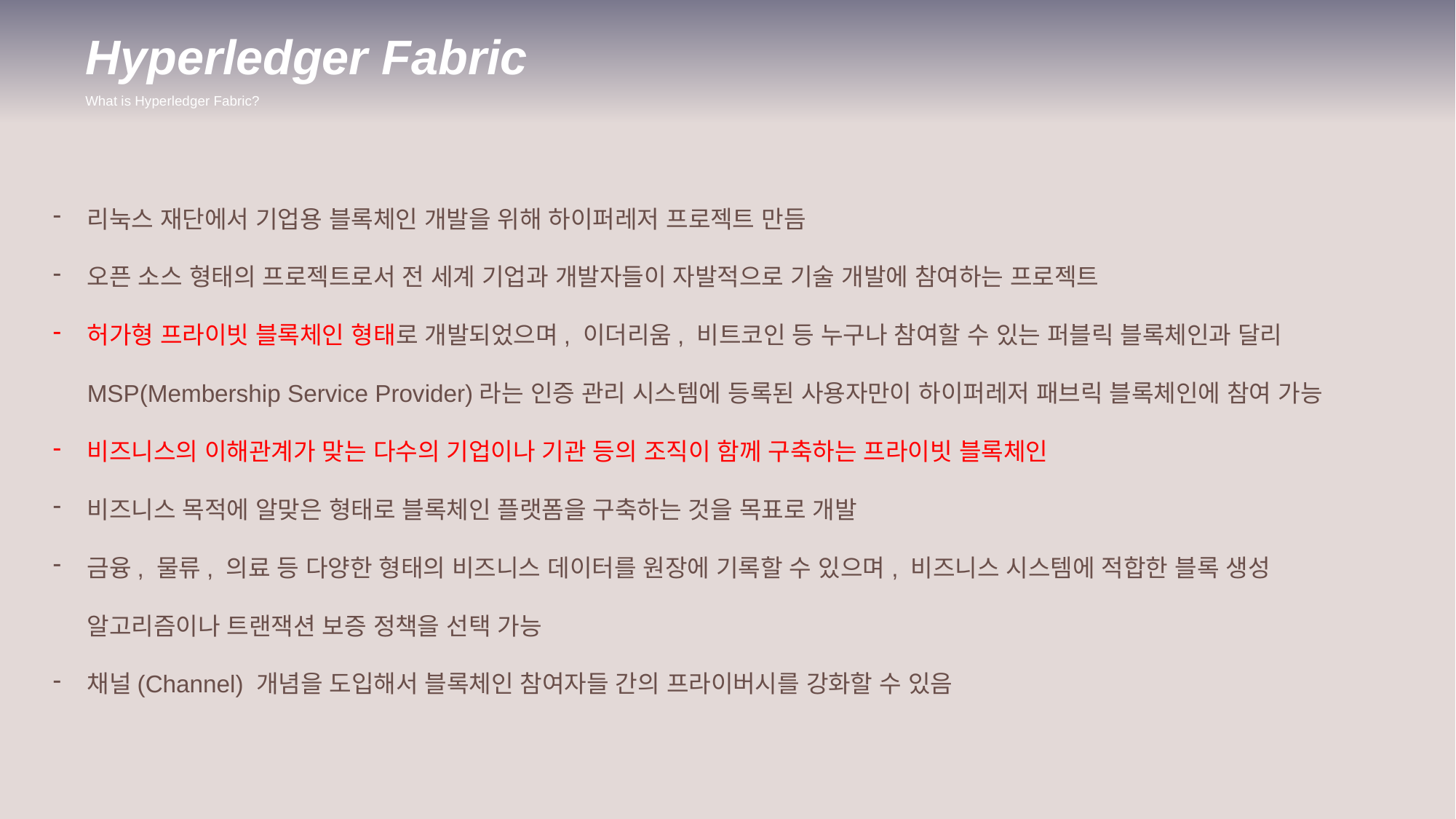

Hyperledger Fabric
What is Hyperledger Fabric?
리눅스 재단에서 기업용 블록체인 개발을 위해 하이퍼레저 프로젝트 만듬
오픈 소스 형태의 프로젝트로서 전 세계 기업과 개발자들이 자발적으로 기술 개발에 참여하는 프로젝트
허가형 프라이빗 블록체인 형태로 개발되었으며, 이더리움, 비트코인 등 누구나 참여할 수 있는 퍼블릭 블록체인과 달리 MSP(Membership Service Provider)라는 인증 관리 시스템에 등록된 사용자만이 하이퍼레저 패브릭 블록체인에 참여 가능
비즈니스의 이해관계가 맞는 다수의 기업이나 기관 등의 조직이 함께 구축하는 프라이빗 블록체인
비즈니스 목적에 알맞은 형태로 블록체인 플랫폼을 구축하는 것을 목표로 개발
금융, 물류, 의료 등 다양한 형태의 비즈니스 데이터를 원장에 기록할 수 있으며, 비즈니스 시스템에 적합한 블록 생성 알고리즘이나 트랜잭션 보증 정책을 선택 가능
채널(Channel) 개념을 도입해서 블록체인 참여자들 간의 프라이버시를 강화할 수 있음